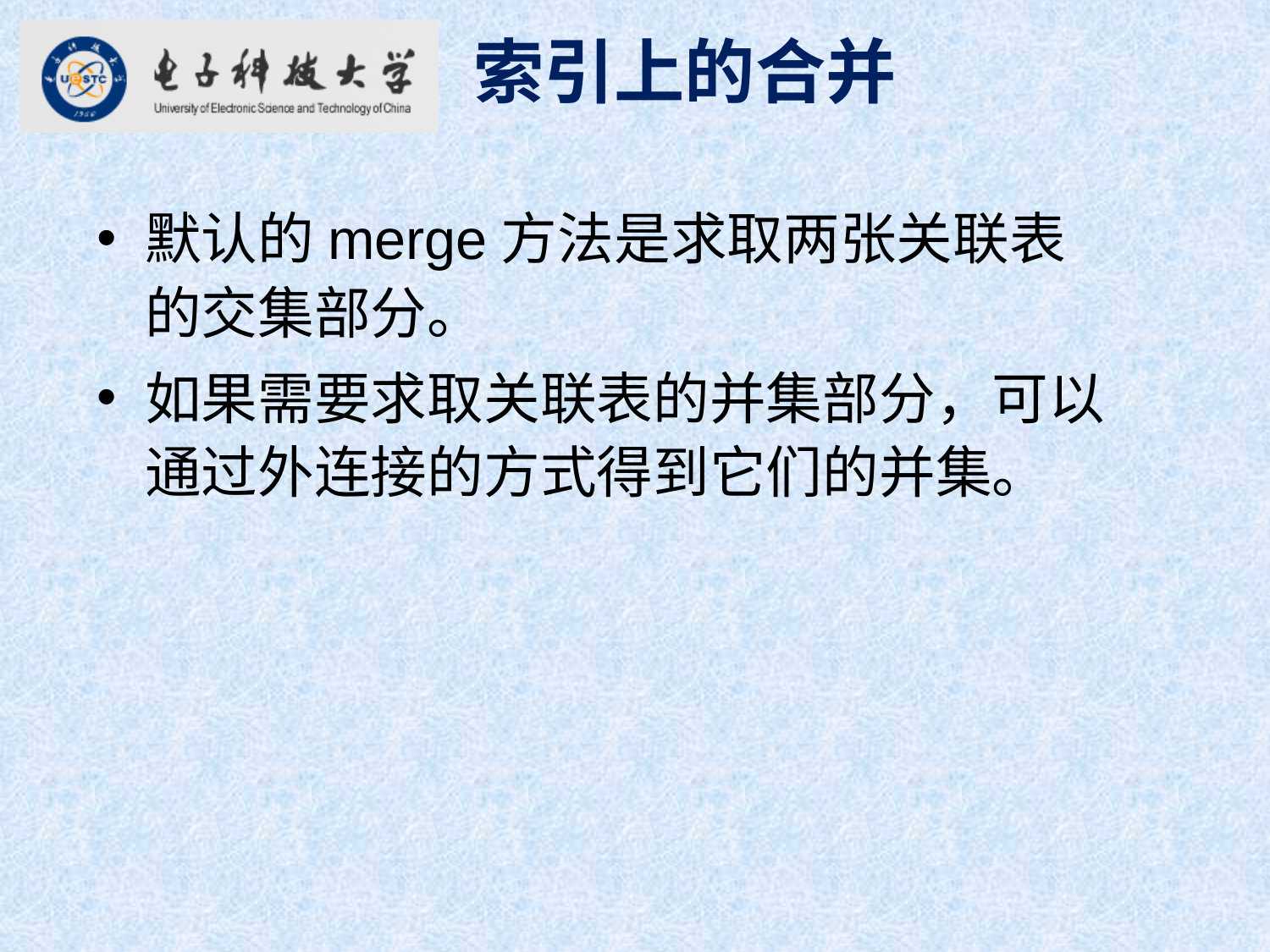

索引上的合并
默认的merge方法是求取两张关联表 的交集部分。
如果需要求取关联表的并集部分，可以通过外连接的方式得到它们的并集。